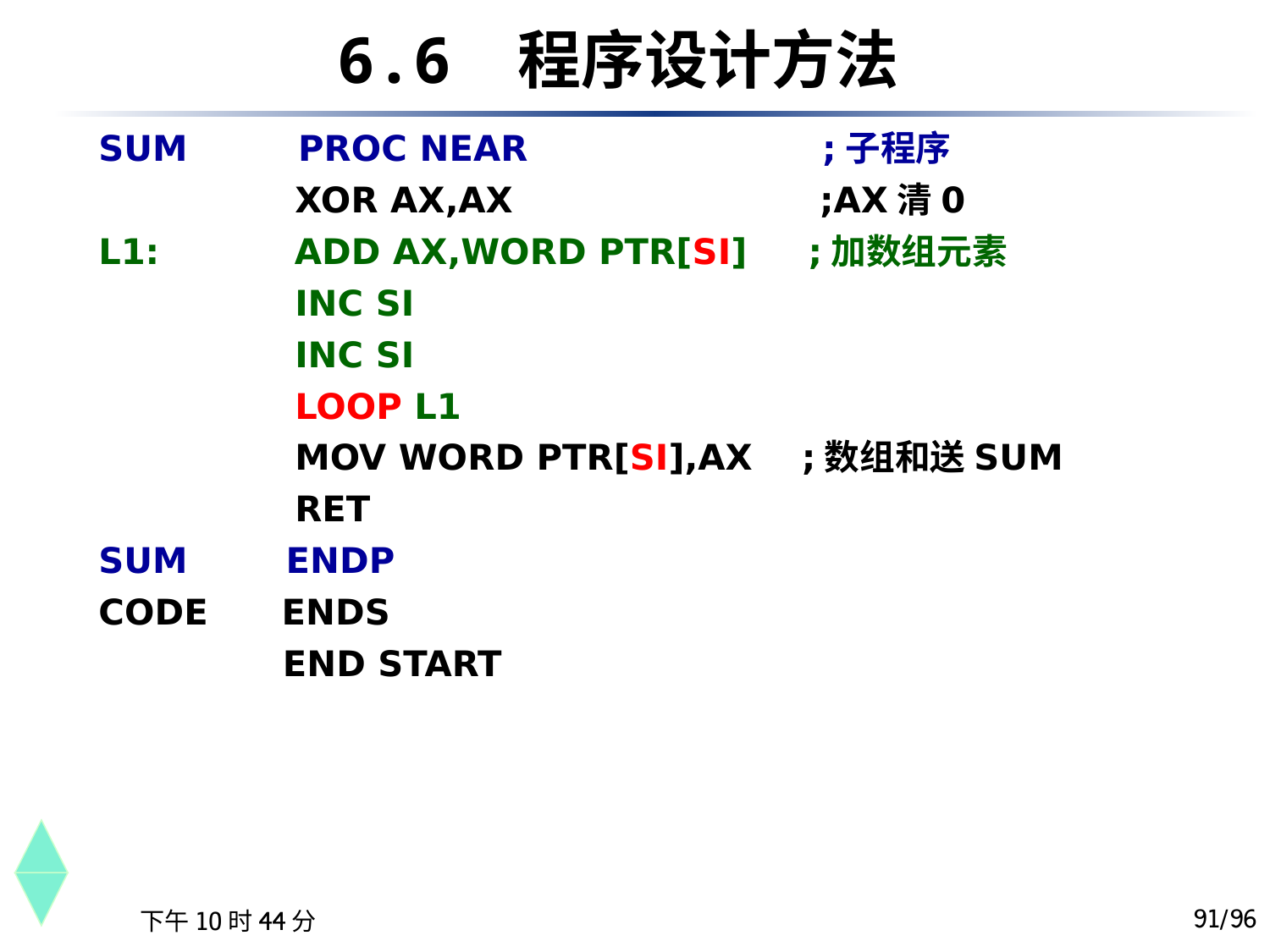

6.6	 程序设计方法
SUM         PROC NEAR                        ;子程序
                XOR AX,AX                         ;AX清0
L1:           ADD AX,WORD PTR[SI]     ;加数组元素
                INC SI
                INC SI
                LOOP L1
                MOV WORD PTR[SI],AX    ;数组和送SUM
                RET
SUM        ENDP
CODE      ENDS
               END START
91/96
下午10时44分